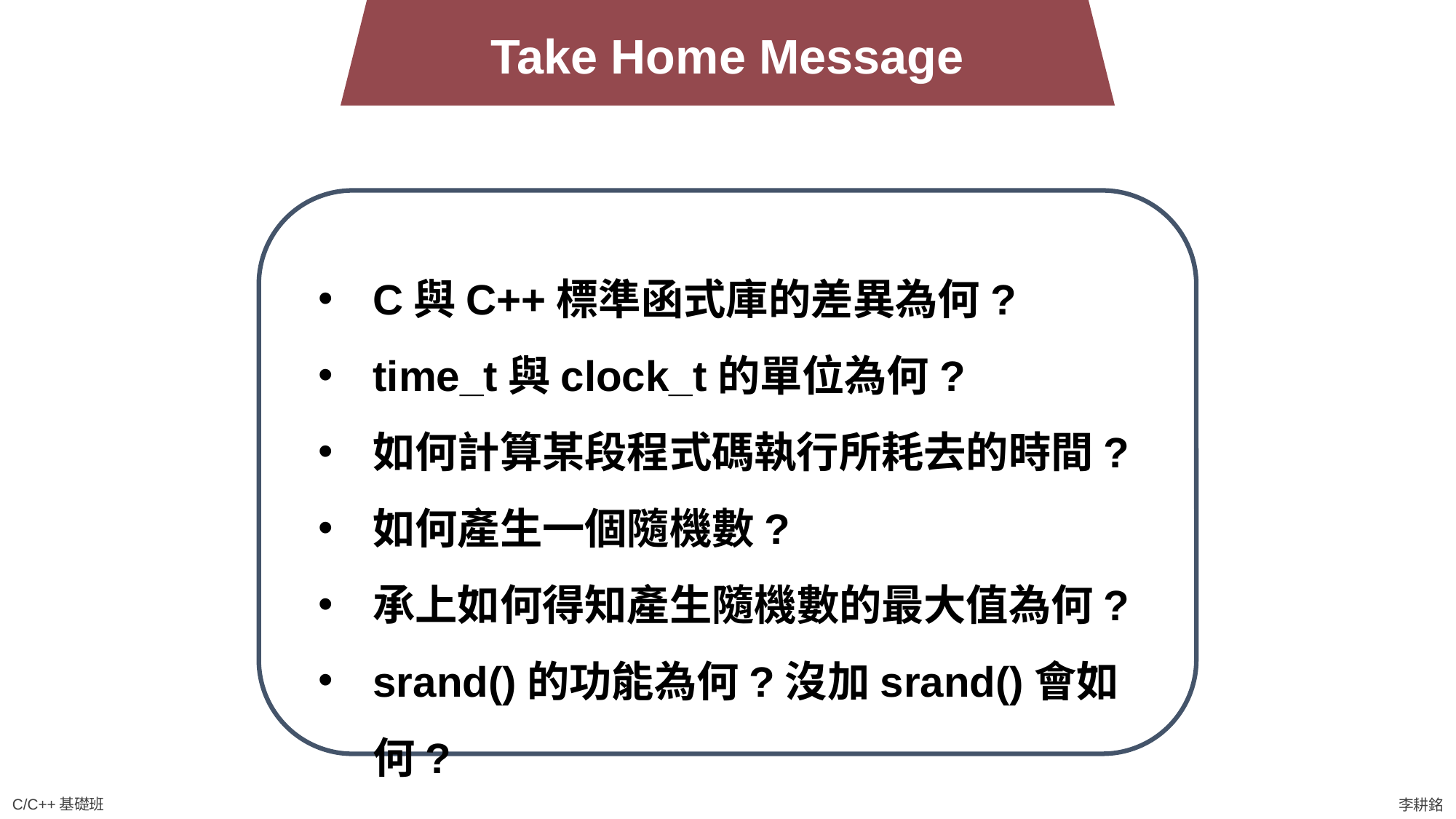

Take Home Message

C與C++標準函式庫的差異為何?
time_t與clock_t的單位為何?
如何計算某段程式碼執行所耗去的時間?
如何產生一個隨機數?
承上如何得知產生隨機數的最大值為何?
srand()的功能為何?沒加srand()會如何?
C/C++基礎班
李耕銘